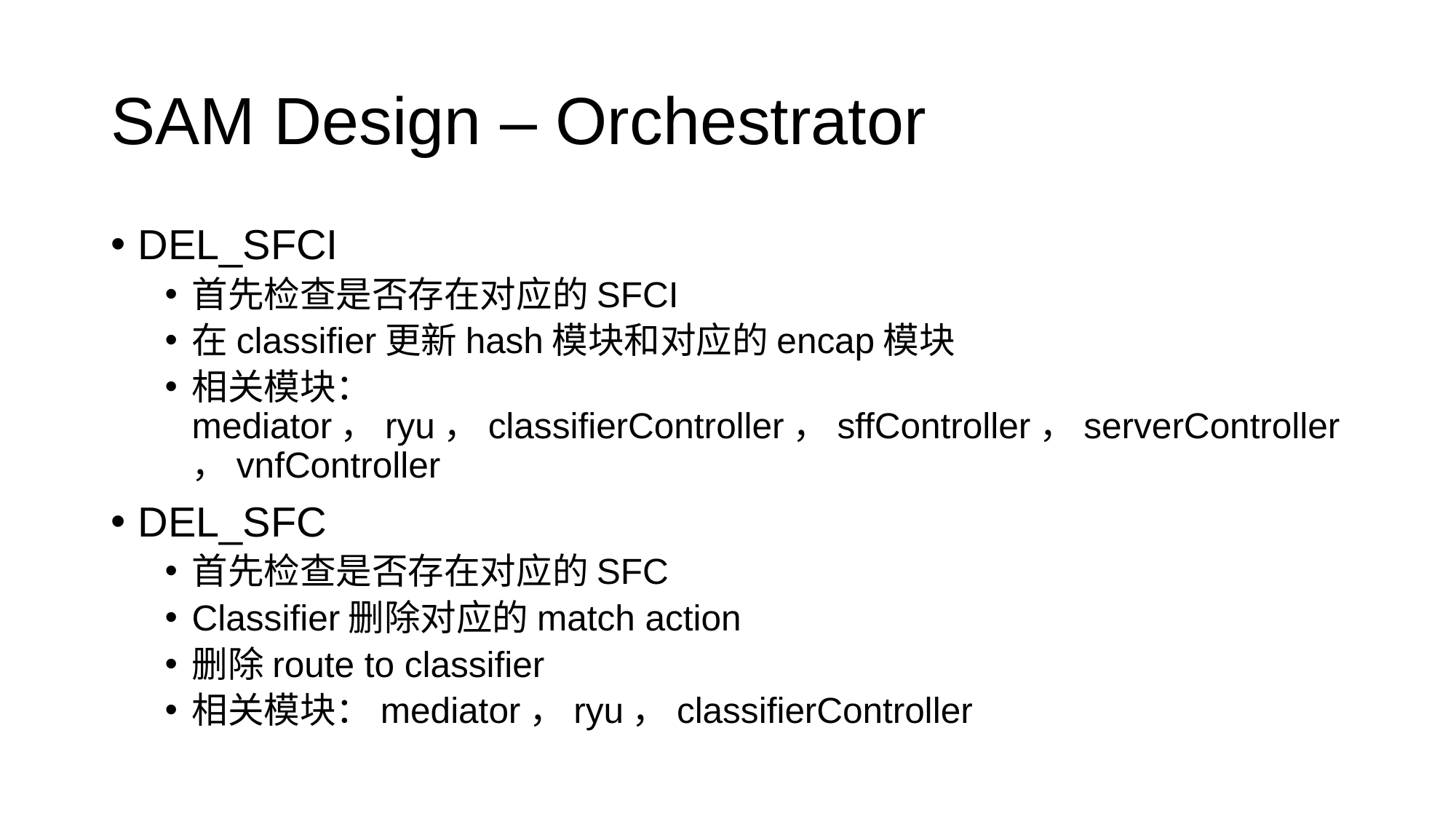

# SAM Design – Orchestrator
DEL_SFCI
首先检查是否存在对应的SFCI
在classifier更新hash模块和对应的encap模块
相关模块：mediator，ryu，classifierController，sffController，serverController，vnfController
DEL_SFC
首先检查是否存在对应的SFC
Classifier删除对应的match action
删除route to classifier
相关模块：mediator，ryu，classifierController